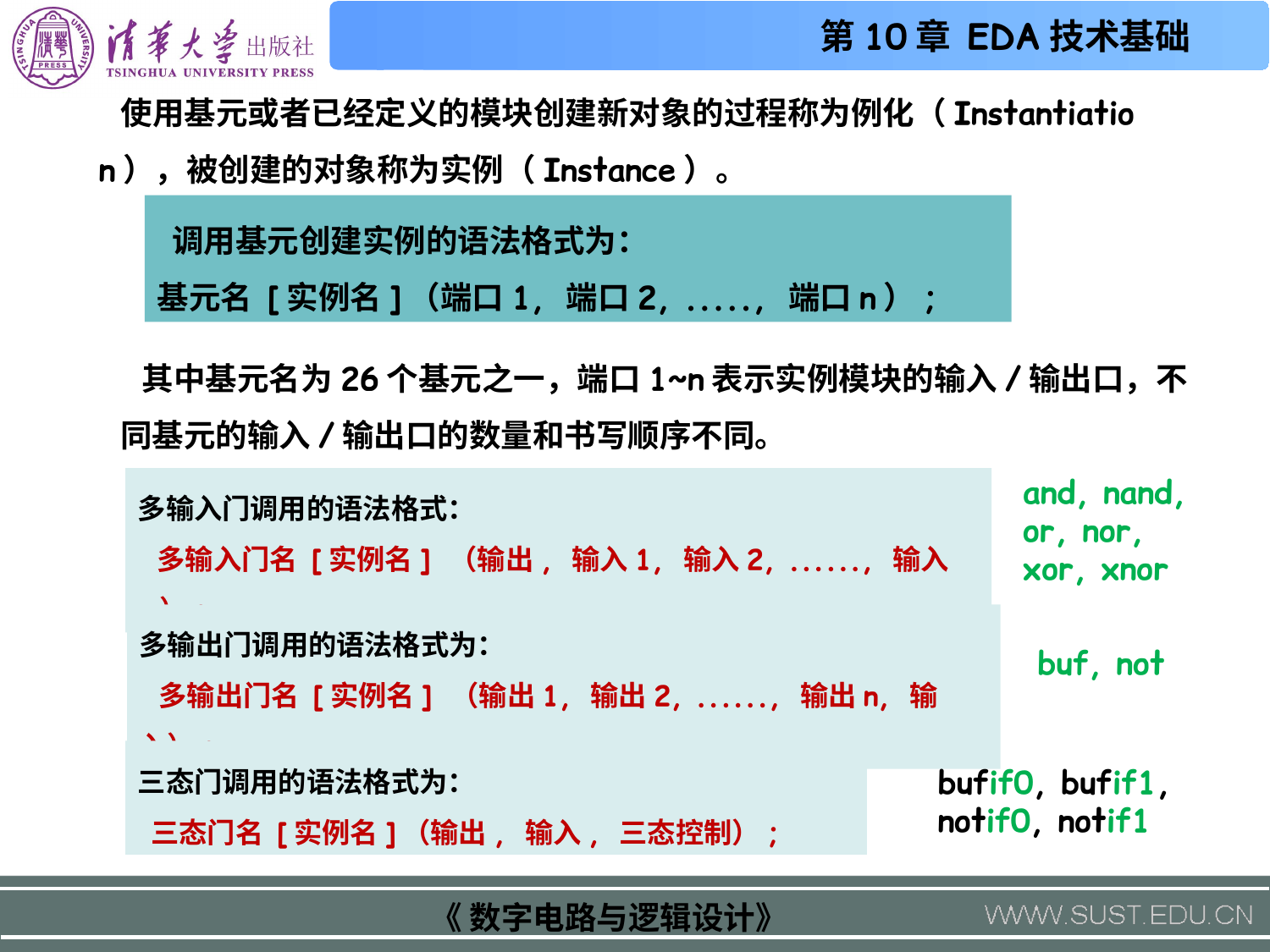

使用基元或者已经定义的模块创建新对象的过程称为例化（Instantiation），被创建的对象称为实例（Instance）。
 调用基元创建实例的语法格式为：
基元名 [实例名]（端口1, 端口2, ....., 端口n）;
  其中基元名为26个基元之一，端口1~n表示实例模块的输入/输出口，不同基元的输入/输出口的数量和书写顺序不同。
and, nand, or, nor, xor, xnor
多输入门调用的语法格式：
  多输入门名 [实例名] （输出, 输入1, 输入2, ......, 输入n）;
多输出门调用的语法格式为：
  多输出门名 [实例名] （输出1, 输出2, ......, 输出n, 输入）;
buf, not
三态门调用的语法格式为：
 三态门名 [实例名]（输出, 输入, 三态控制）;
bufif0, bufif1, notif0, notif1